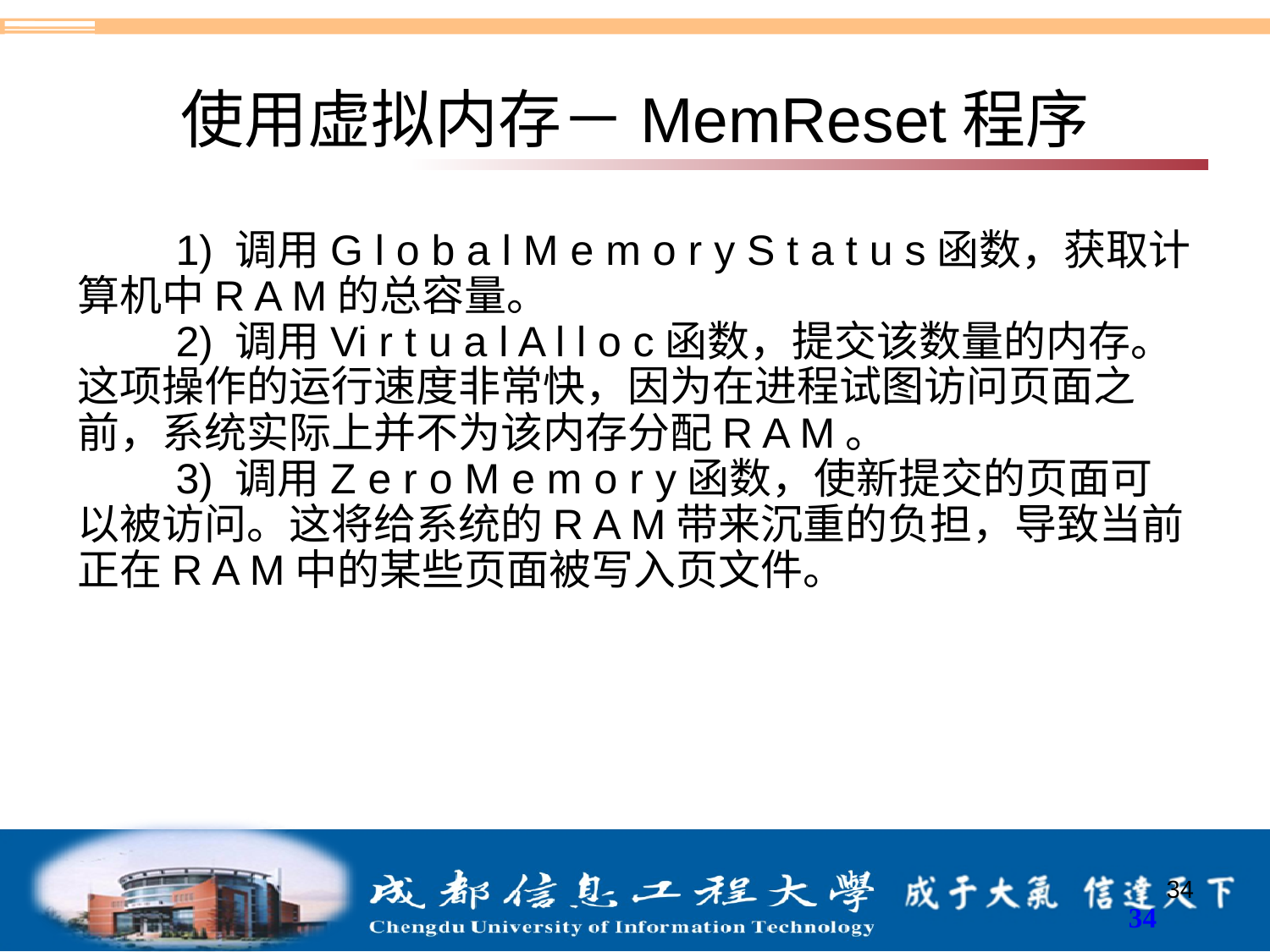

# 使用虚拟内存－MemReset程序
1) 调用G l o b a l M e m o r y S t a t u s函数，获取计算机中R A M的总容量。
2) 调用Vi r t u a l A l l o c函数，提交该数量的内存。这项操作的运行速度非常快，因为在进程试图访问页面之前，系统实际上并不为该内存分配R A M。
3) 调用Z e r o M e m o r y函数，使新提交的页面可以被访问。这将给系统的R A M带来沉重的负担，导致当前正在R A M中的某些页面被写入页文件。